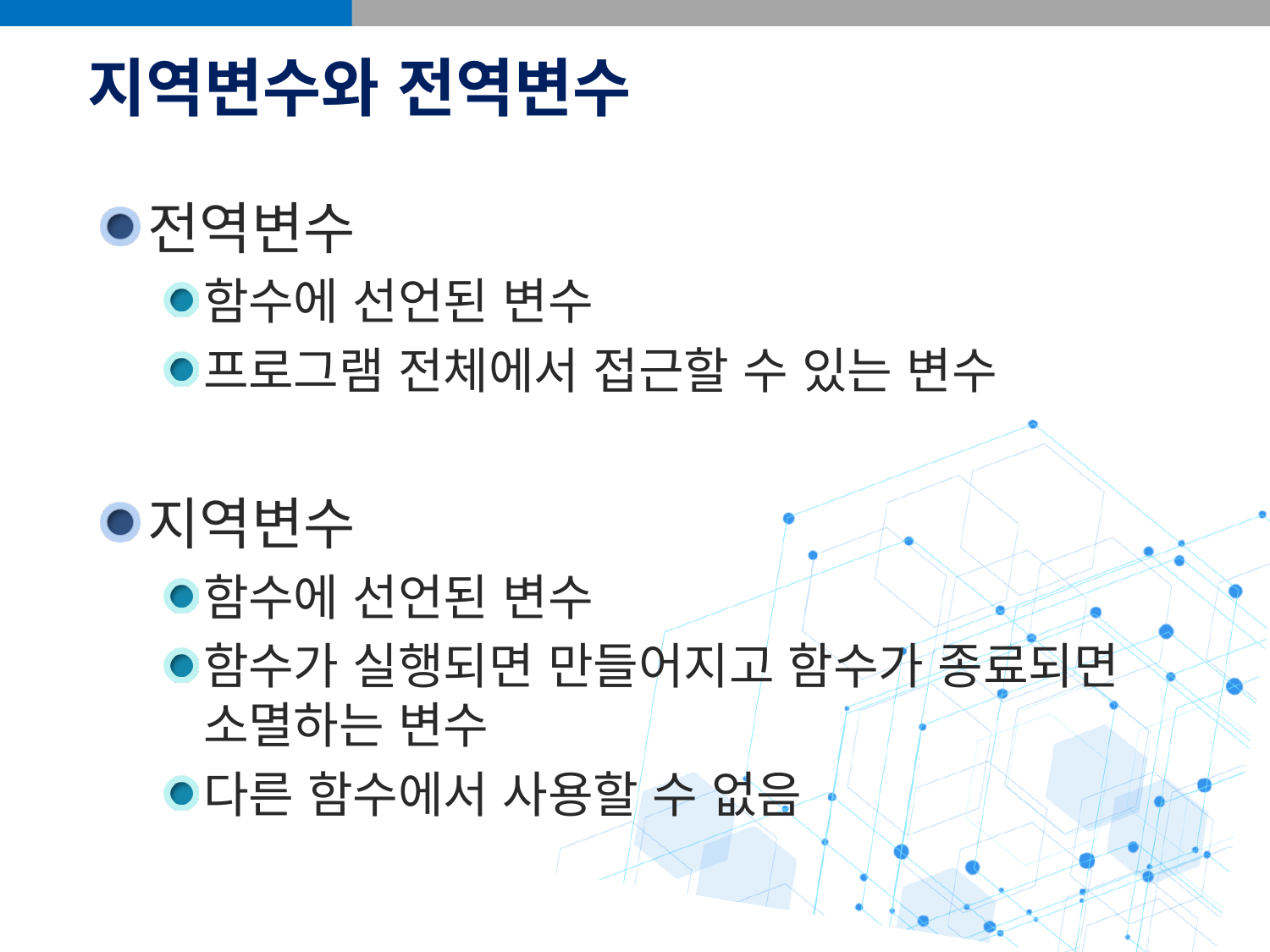

# 지역변수와 전역변수
전역변수
함수에 선언된 변수
프로그램 전체에서 접근할 수 있는 변수

지역변수
함수에 선언된 변수
함수가 실행되면 만들어지고 함수가 종료되면 소멸하는 변수
다른 함수에서 사용할 수 없음